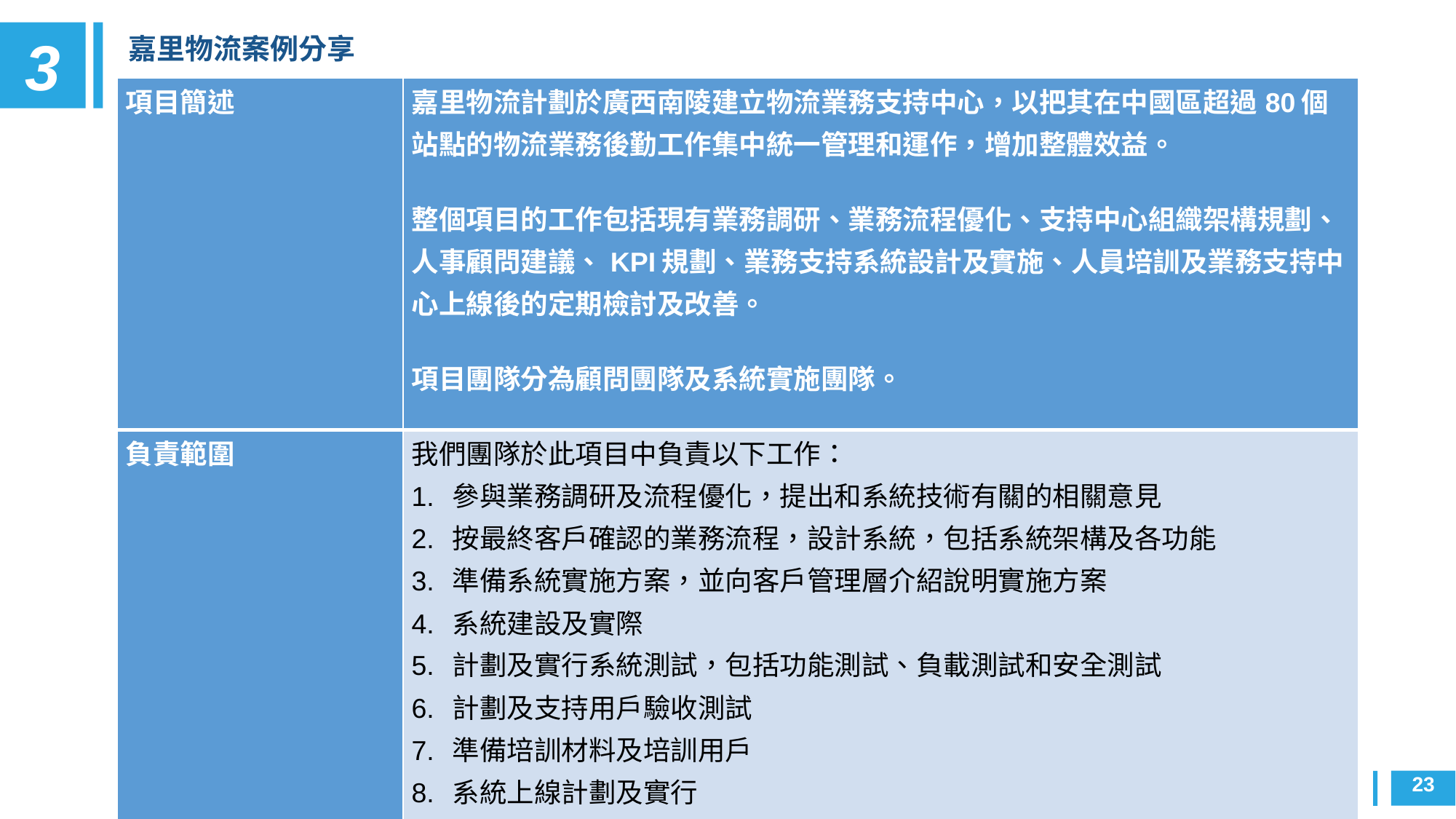

嘉里物流案例分享

| 項目簡述 | 嘉里物流計劃於廣西南陵建立物流業務支持中心，以把其在中國區超過80個站點的物流業務後勤工作集中統一管理和運作，增加整體效益。   整個項目的工作包括現有業務調研、業務流程優化、支持中心組織架構規劃、人事顧問建議、KPI規劃、業務支持系統設計及實施、人員培訓及業務支持中心上線後的定期檢討及改善。   項目團隊分為顧問團隊及系統實施團隊。 |
| --- | --- |
| 負責範圍 | 我們團隊於此項目中負責以下工作： 參與業務調研及流程優化，提出和系統技術有關的相關意見 按最終客戶確認的業務流程，設計系統，包括系統架構及各功能 準備系統實施方案，並向客戶管理層介紹說明實施方案 系統建設及實際 計劃及實行系統測試，包括功能測試、負載測試和安全測試 計劃及支持用戶驗收測試 準備培訓材料及培訓用戶 系統上線計劃及實行 上線後定期檢討及改善 |